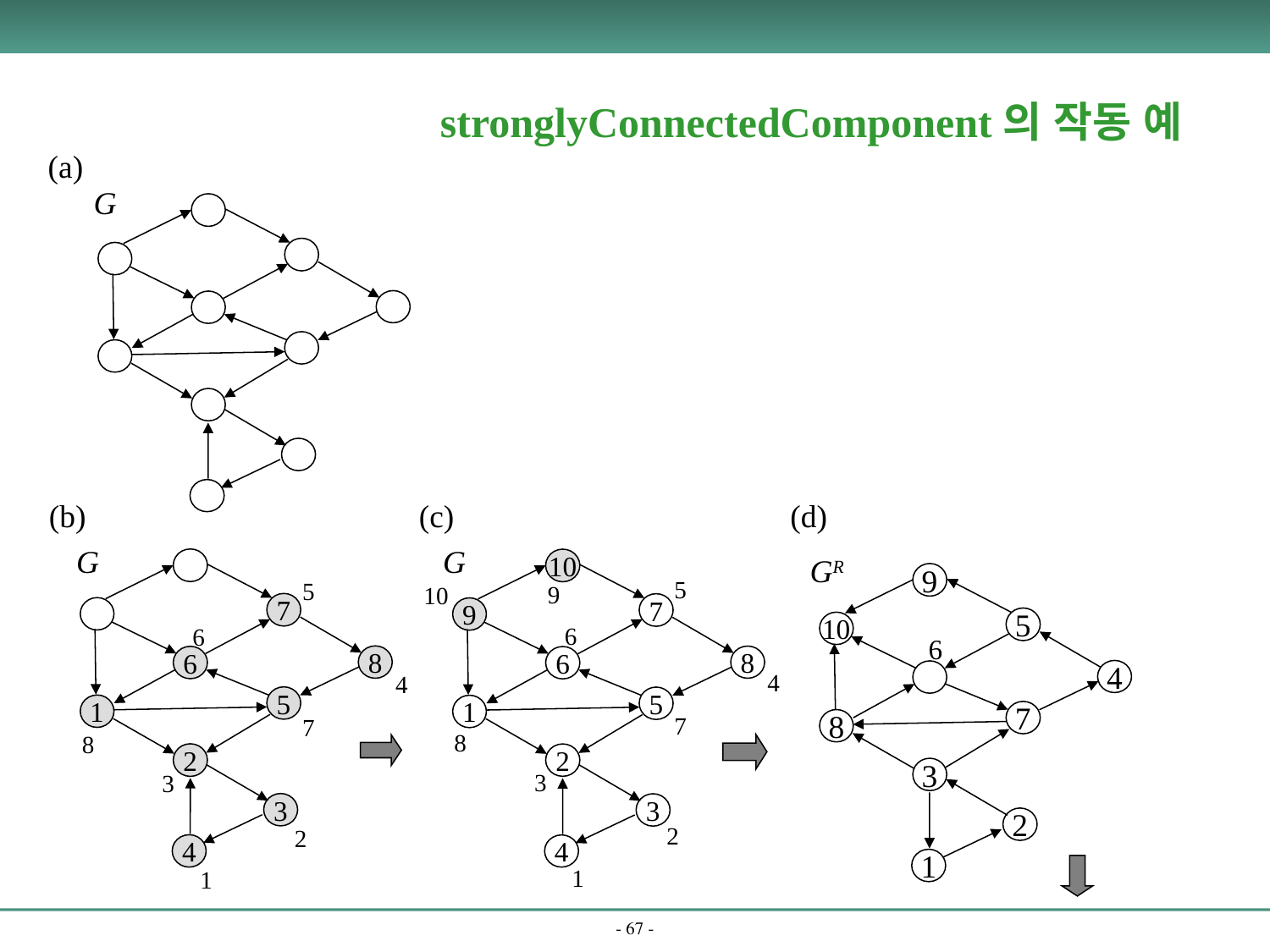

stronglyConnectedComponent의 작동 예
(a)
G

(b)
(c)
(d)
G
G
GR

10
9

5
5
9
10

7
7

9
5
10
6
6

6

8
8
6
6
4
4

4

5
5
1
1
7
7
7

8

8

8

2
2
3
3
3

3
3
2
2

2

4
4
1
1
1